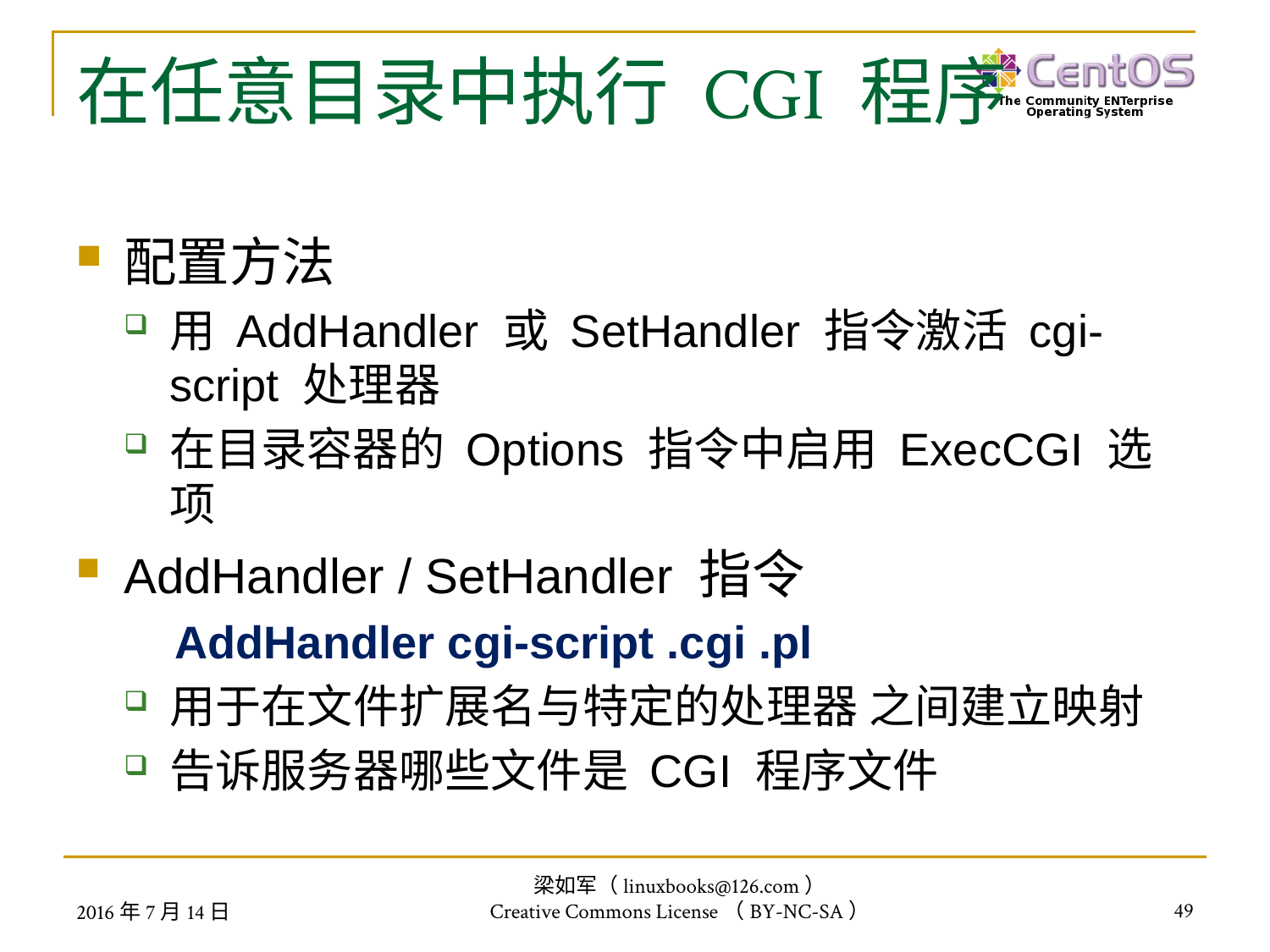

# 在任意目录中执行 CGI 程序
配置方法
用 AddHandler 或 SetHandler 指令激活 cgi-script 处理器
在目录容器的 Options 指令中启用 ExecCGI 选项
AddHandler / SetHandler 指令
    AddHandler cgi-script .cgi .pl
用于在文件扩展名与特定的处理器 之间建立映射
告诉服务器哪些文件是 CGI 程序文件

梁如军（linuxbooks@126.com）
Creative Commons License（BY-NC-SA）
2016年7月14日
49